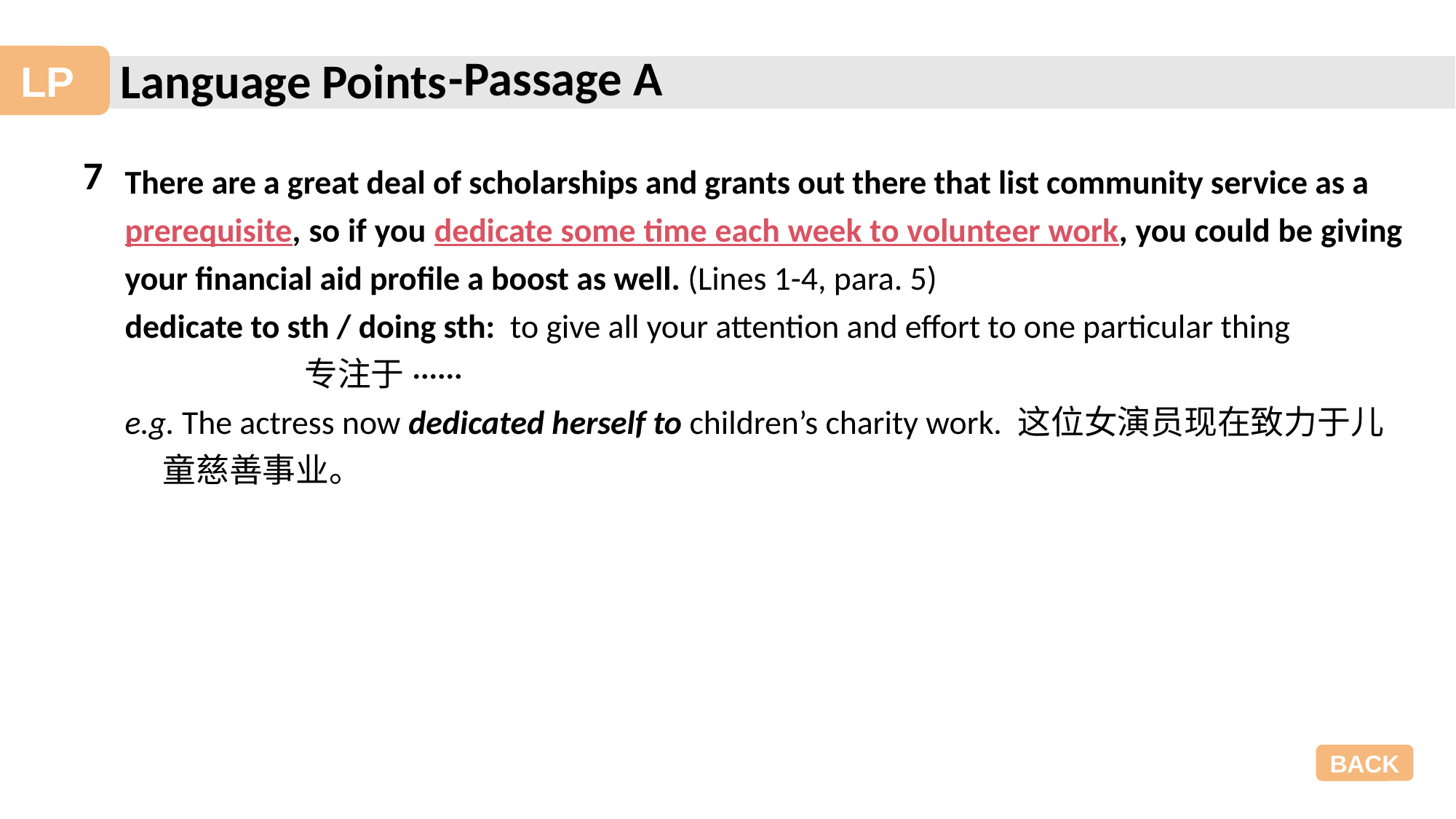

-Passage A
7
There are a great deal of scholarships and grants out there that list community service as a
prerequisite, so if you dedicate some time each week to volunteer work, you could be giving your financial aid profile a boost as well. (Lines 1-4, para. 5)
dedicate to sth / doing sth:  to give all your attention and effort to one particular thing
                       专注于······
e.g. The actress now dedicated herself to children’s charity work. 这位女演员现在致力于儿
    童慈善事业。

BACK